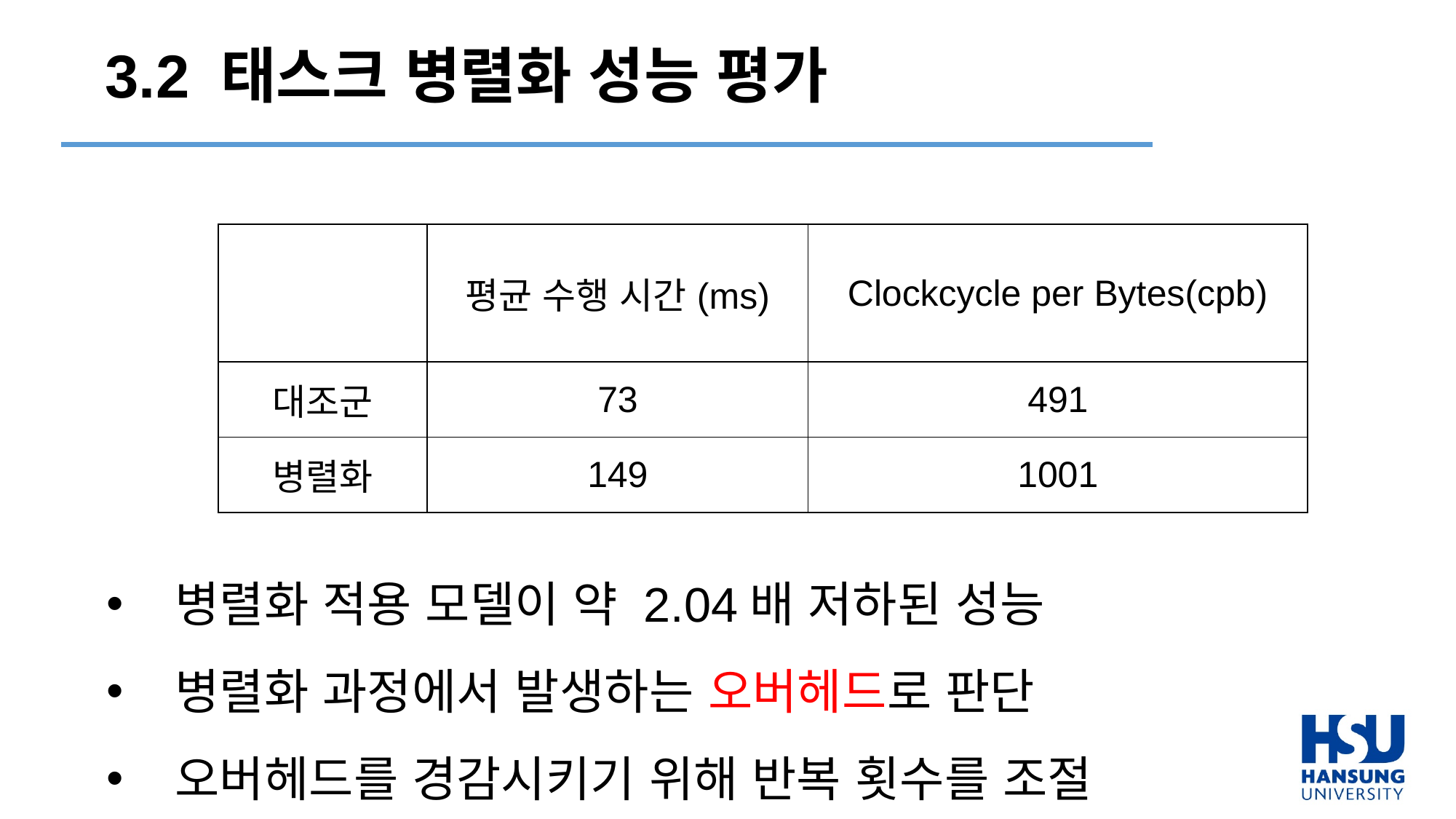

3.2 태스크 병렬화 성능 평가
|  | 평균 수행 시간(ms) | Clockcycle per Bytes(cpb) |
| --- | --- | --- |
| 대조군 | 73 | 491 |
| 병렬화 | 149 | 1001 |
병렬화 적용 모델이 약 2.04배 저하된 성능
병렬화 과정에서 발생하는 오버헤드로 판단
오버헤드를 경감시키기 위해 반복 횟수를 조절